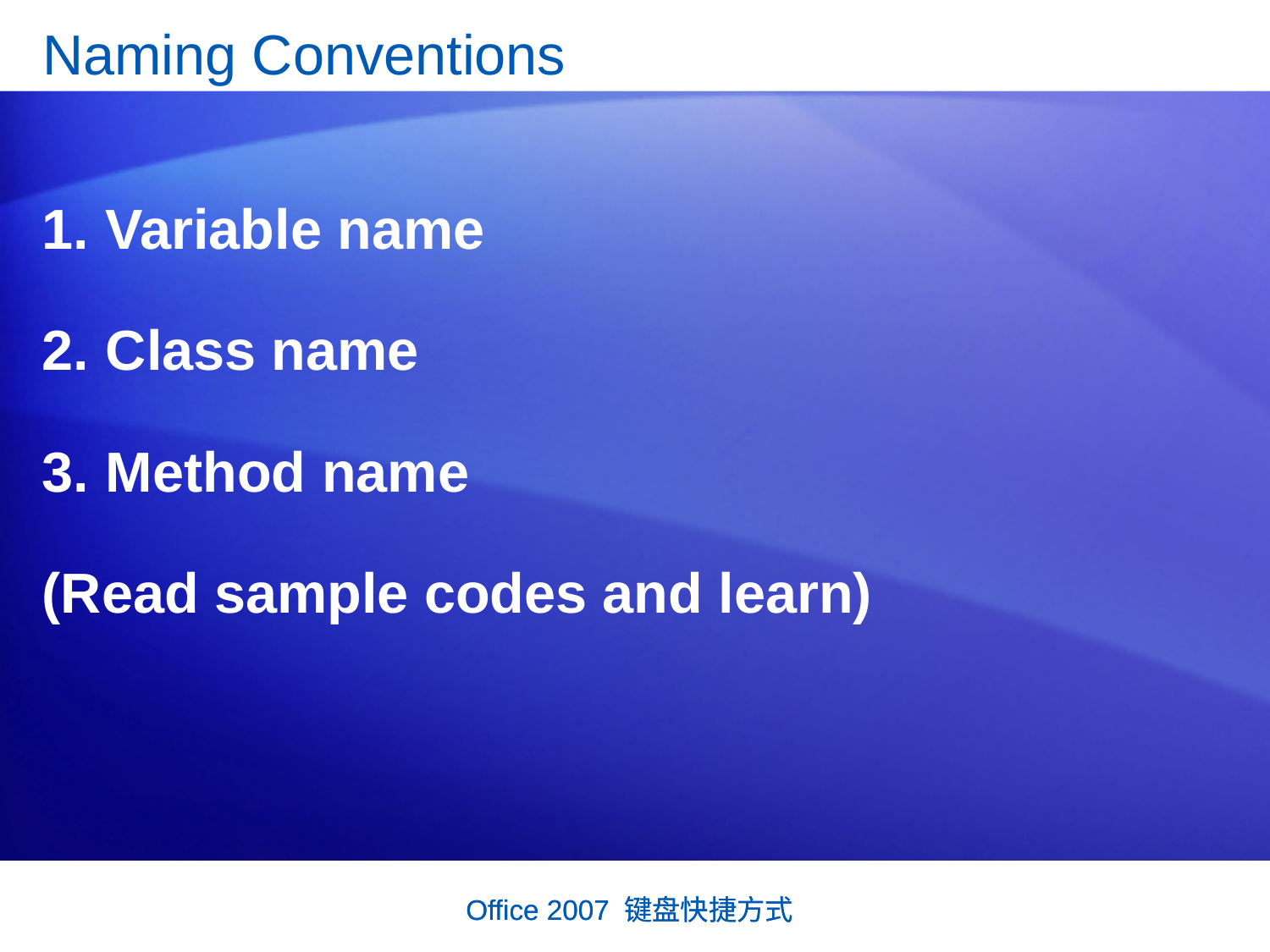

Naming Conventions
Variable name
Class name
Method name
(Read sample codes and learn)
Office 2007 键盘快捷方式
Office 2007 键盘快捷方式